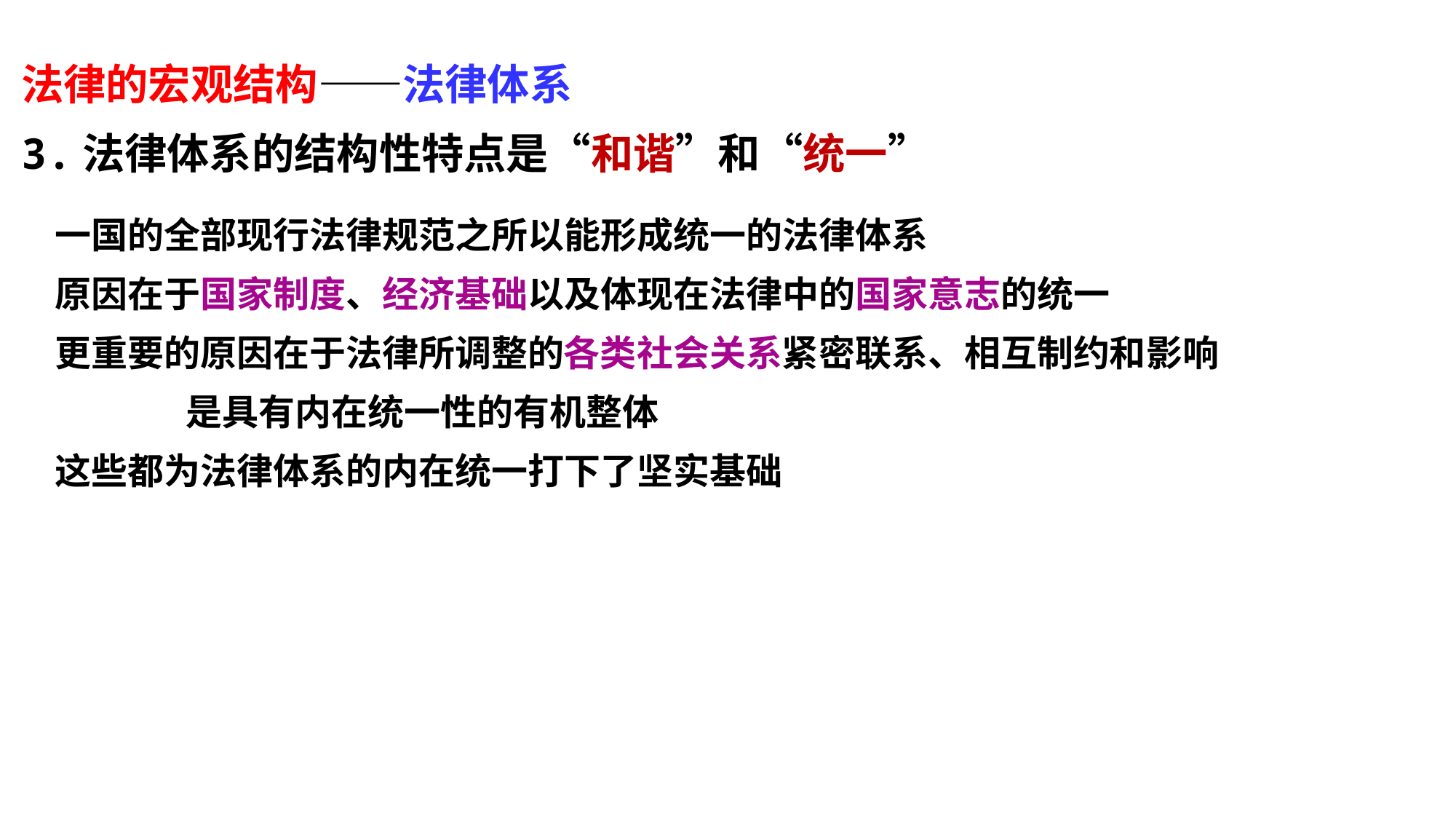

法律的宏观结构——法律体系
3.法律体系的结构性特点是“和谐”和“统一”

   一国的全部现行法律规范之所以能形成统一的法律体系
   原因在于国家制度、经济基础以及体现在法律中的国家意志的统一
   更重要的原因在于法律所调整的各类社会关系紧密联系、相互制约和影响
                   是具有内在统一性的有机整体
   这些都为法律体系的内在统一打下了坚实基础